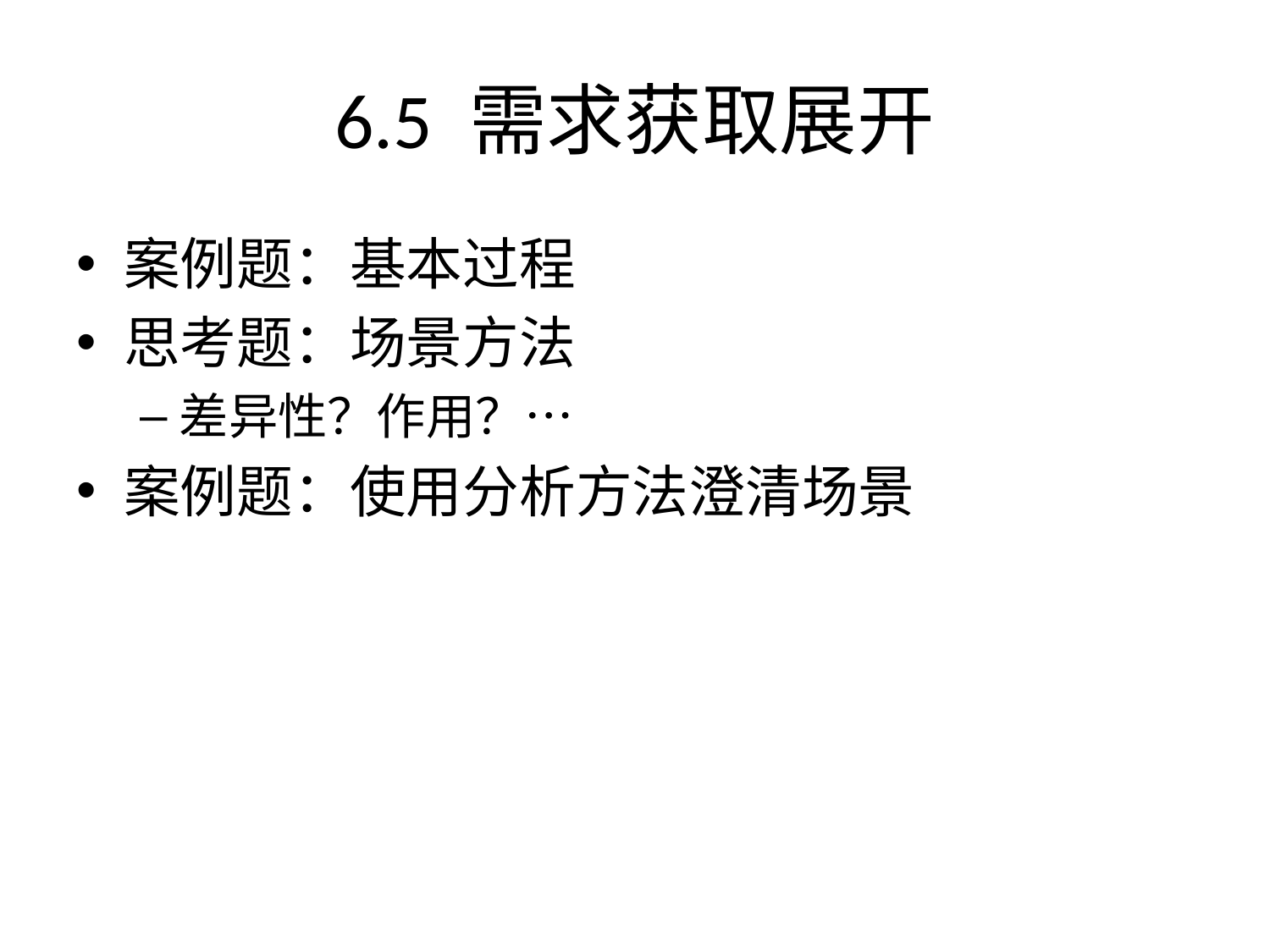

# 6.5 需求获取展开
案例题：基本过程
思考题：场景方法
差异性？作用？…
案例题：使用分析方法澄清场景